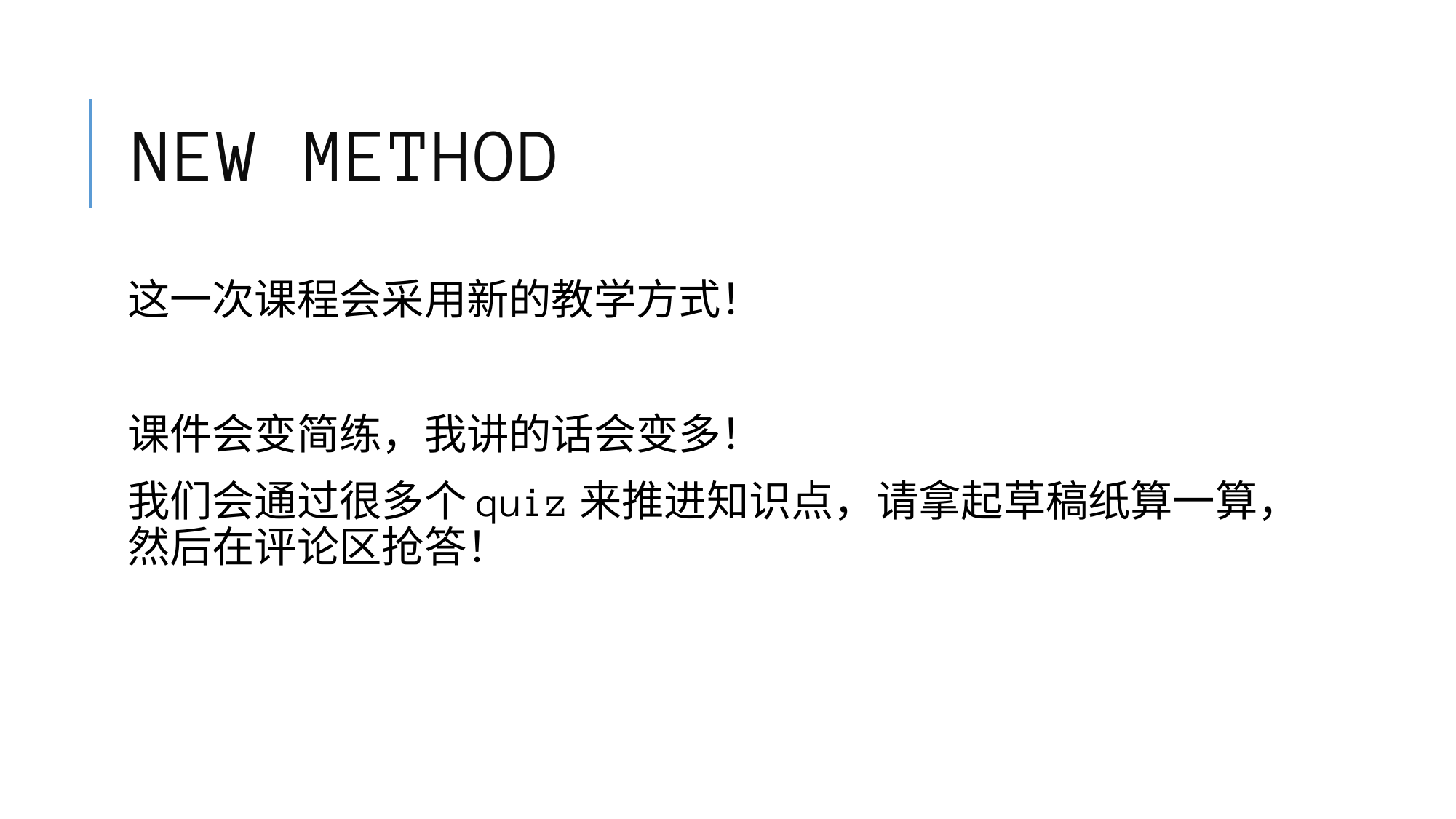

# new method
这一次课程会采用新的教学方式！

课件会变简练，我讲的话会变多！
我们会通过很多个quiz来推进知识点，请拿起草稿纸算一算，然后在评论区抢答！